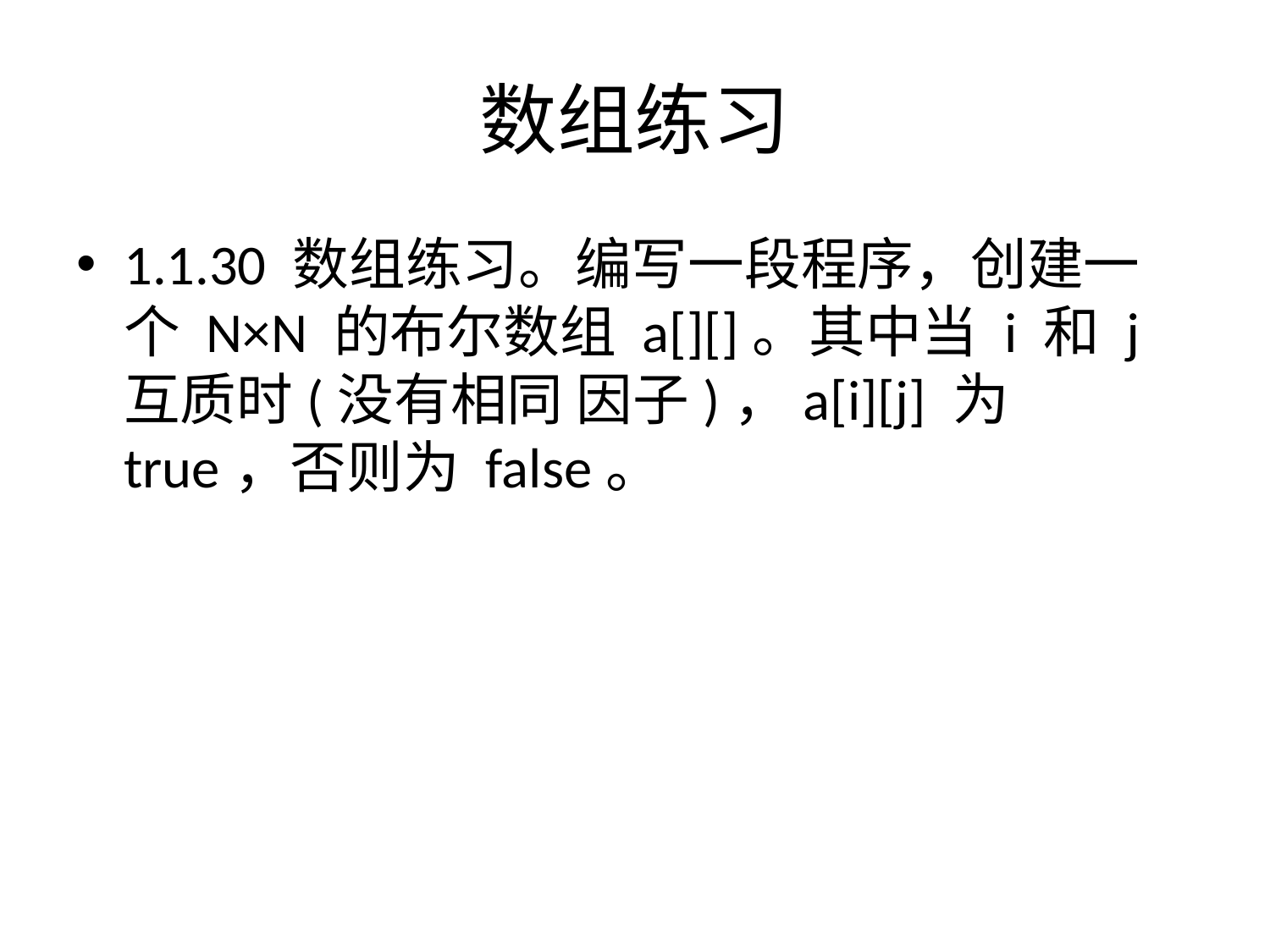

# 数组练习
1.1.30 数组练习。编写一段程序，创建一个 N×N 的布尔数组 a[][]。其中当 i 和 j 互质时(没有相同 因子)，a[i][j] 为 true，否则为 false。